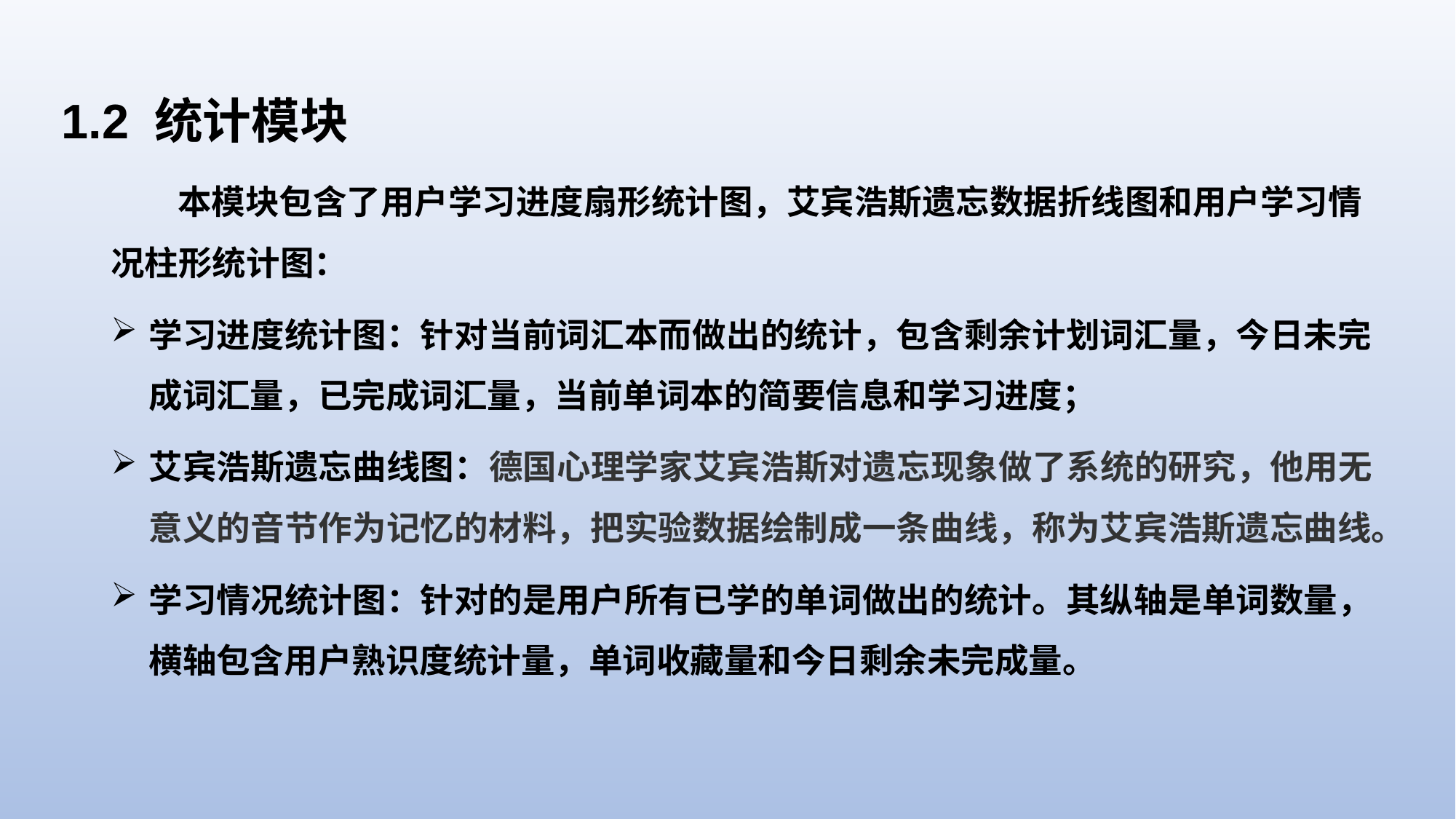

# 1.2 统计模块
        本模块包含了用户学习进度扇形统计图，艾宾浩斯遗忘数据折线图和用户学习情况柱形统计图：
学习进度统计图：针对当前词汇本而做出的统计，包含剩余计划词汇量，今日未完成词汇量，已完成词汇量，当前单词本的简要信息和学习进度；
艾宾浩斯遗忘曲线图：德国心理学家艾宾浩斯对遗忘现象做了系统的研究，他用无意义的音节作为记忆的材料，把实验数据绘制成一条曲线，称为艾宾浩斯遗忘曲线。
学习情况统计图：针对的是用户所有已学的单词做出的统计。其纵轴是单词数量，横轴包含用户熟识度统计量，单词收藏量和今日剩余未完成量。